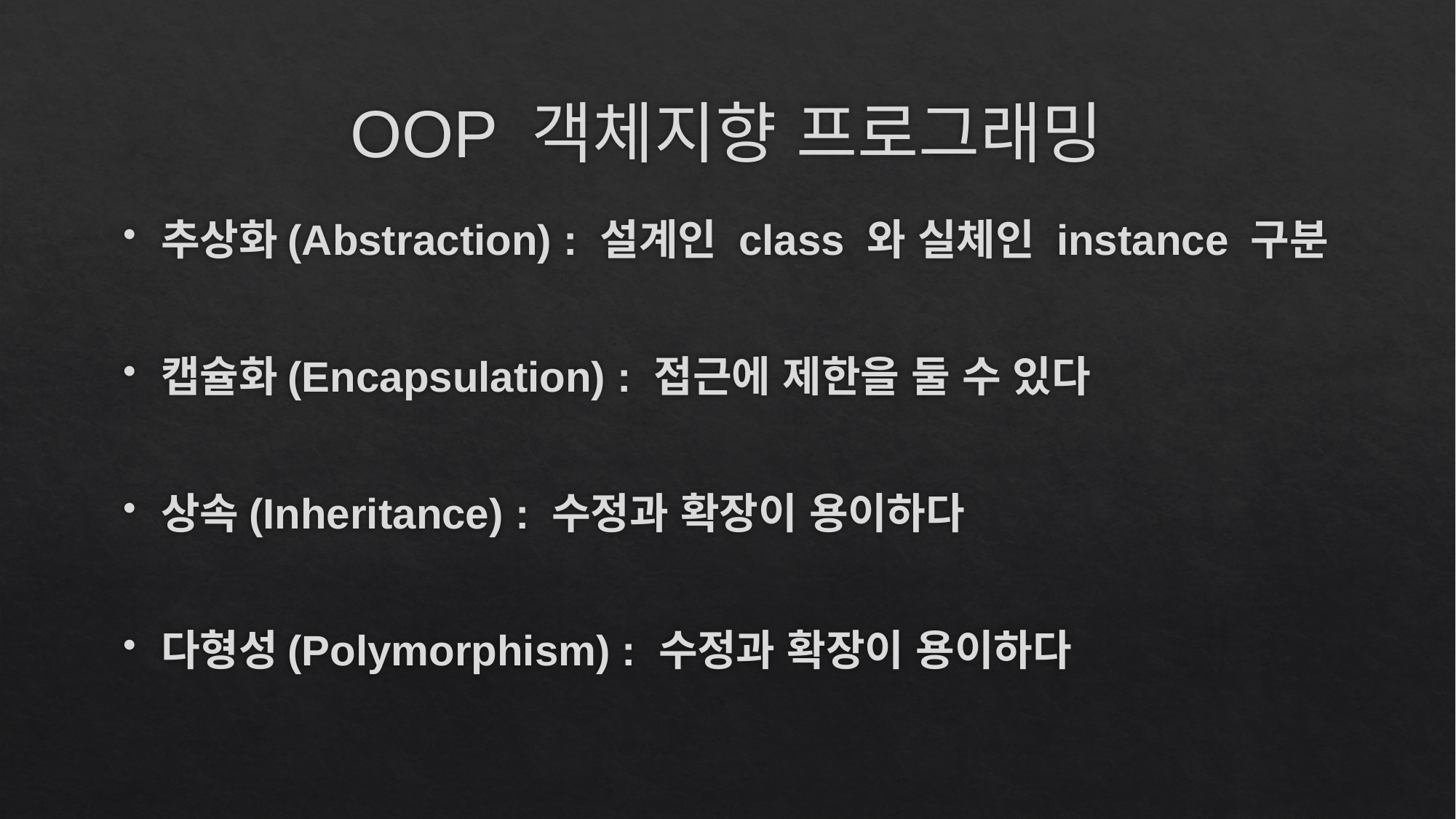

# OOP 객체지향 프로그래밍
추상화(Abstraction) : 설계인 class 와 실체인 instance 구분

캡슐화(Encapsulation) : 접근에 제한을 둘 수 있다

상속(Inheritance) : 수정과 확장이 용이하다

다형성(Polymorphism) : 수정과 확장이 용이하다